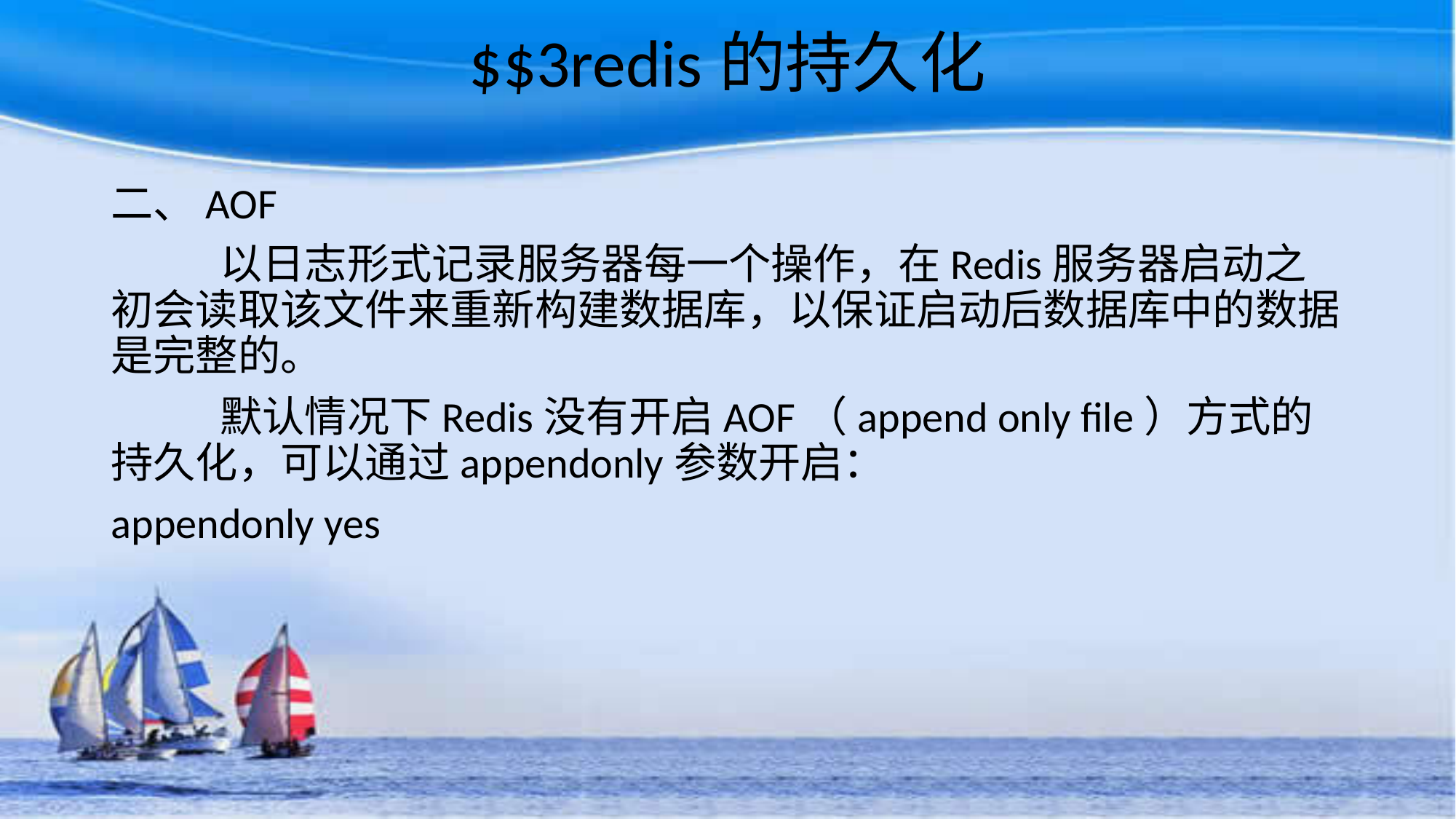

# $$3redis的持久化
二、AOF
	以日志形式记录服务器每一个操作，在Redis服务器启动之初会读取该文件来重新构建数据库，以保证启动后数据库中的数据是完整的。
	默认情况下Redis没有开启AOF（append only file）方式的持久化，可以通过appendonly参数开启：
appendonly yes